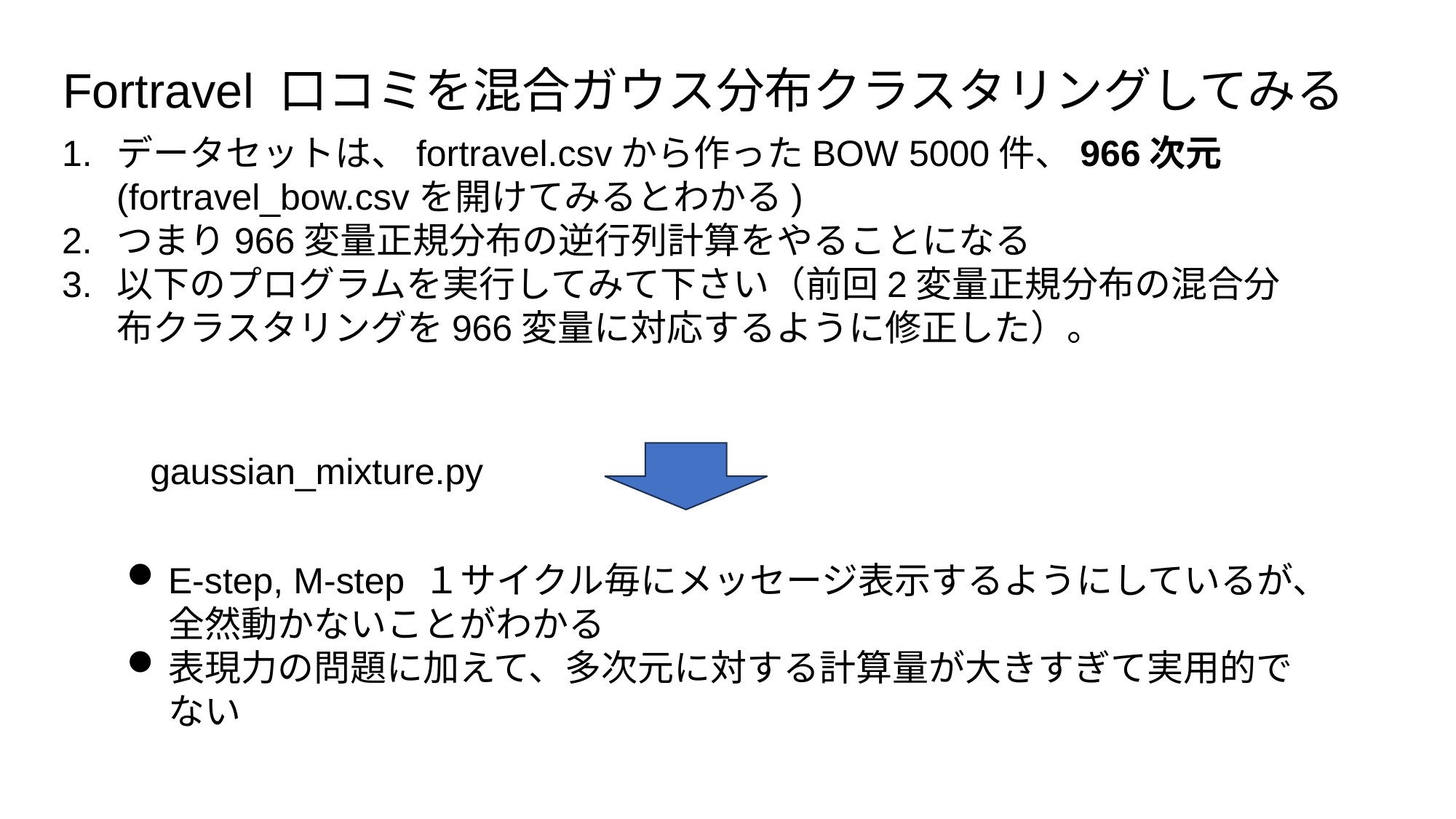

Fortravel 口コミを混合ガウス分布クラスタリングしてみる
データセットは、fortravel.csvから作ったBOW 5000件、966次元(fortravel_bow.csvを開けてみるとわかる)
つまり966変量正規分布の逆行列計算をやることになる
以下のプログラムを実行してみて下さい（前回2変量正規分布の混合分布クラスタリングを966変量に対応するように修正した）。
gaussian_mixture.py

E-step, M-step １サイクル毎にメッセージ表示するようにしているが、全然動かないことがわかる
表現力の問題に加えて、多次元に対する計算量が大きすぎて実用的でない